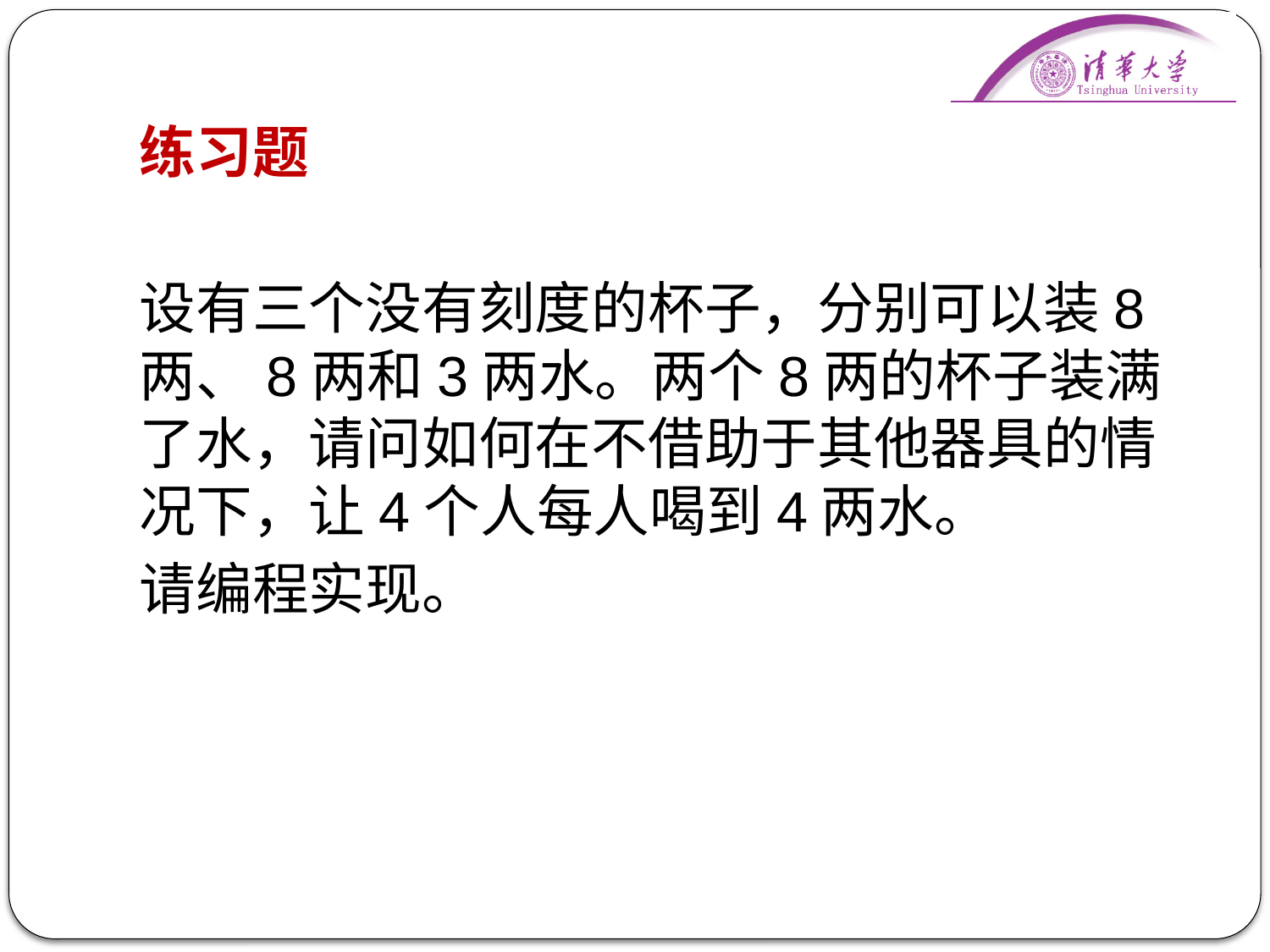

# 练习题

设有三个没有刻度的杯子，分别可以装8两、8两和3两水。两个8两的杯子装满了水，请问如何在不借助于其他器具的情况下，让4个人每人喝到4两水。
请编程实现。